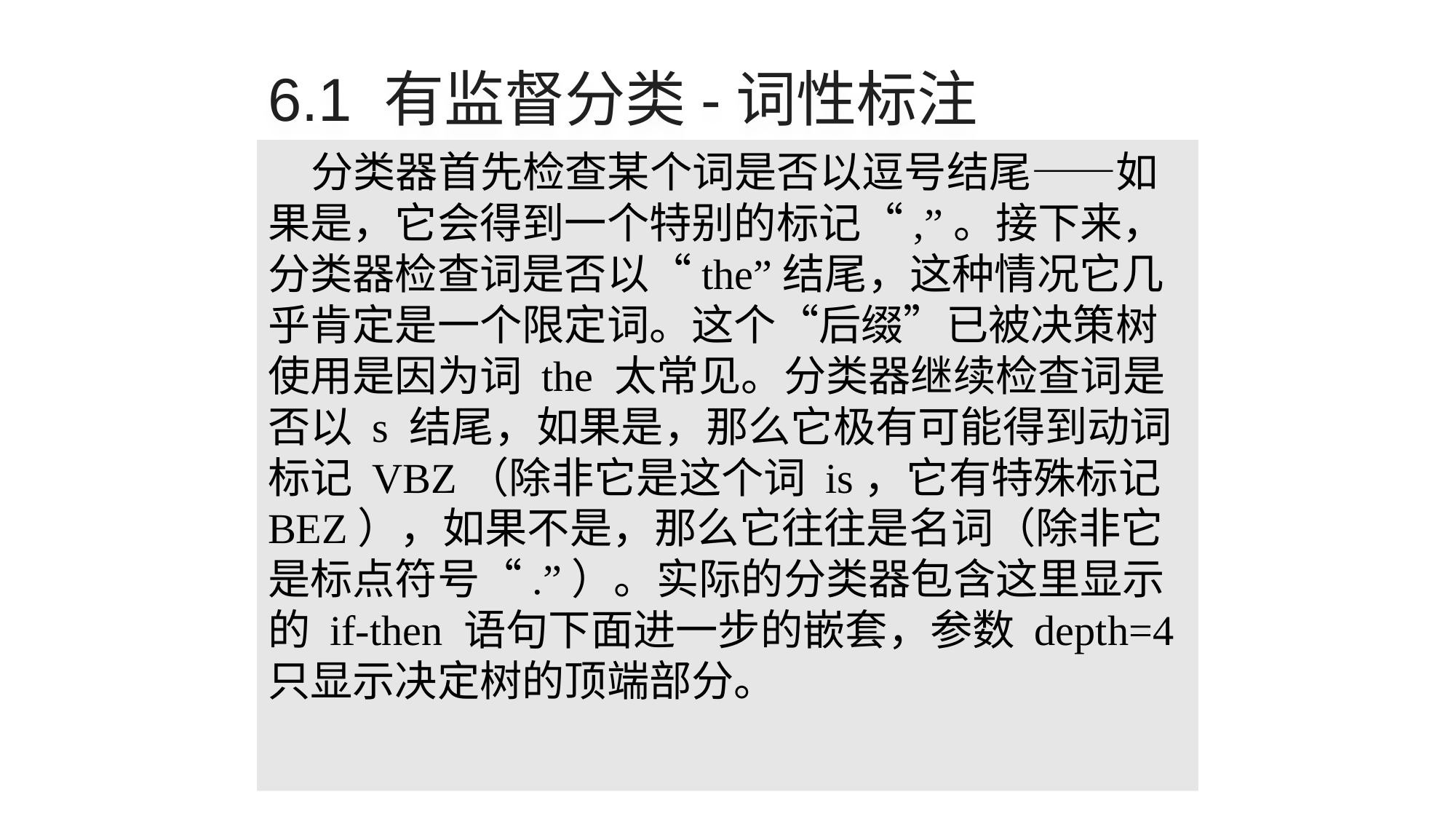

# 6.1 有监督分类-词性标注
分类器首先检查某个词是否以逗号结尾——如果是，它会得到一个特别的标记“,”。接下来，分类器检查词是否以“the”结尾，这种情况它几乎肯定是一个限定词。这个“后缀”已被决策树使用是因为词 the 太常见。分类器继续检查词是否以 s 结尾，如果是，那么它极有可能得到动词标记 VBZ（除非它是这个词 is，它有特殊标记 BEZ），如果不是，那么它往往是名词（除非它是标点符号“.”）。实际的分类器包含这里显示的 if-then 语句下面进一步的嵌套，参数 depth=4 只显示决定树的顶端部分。